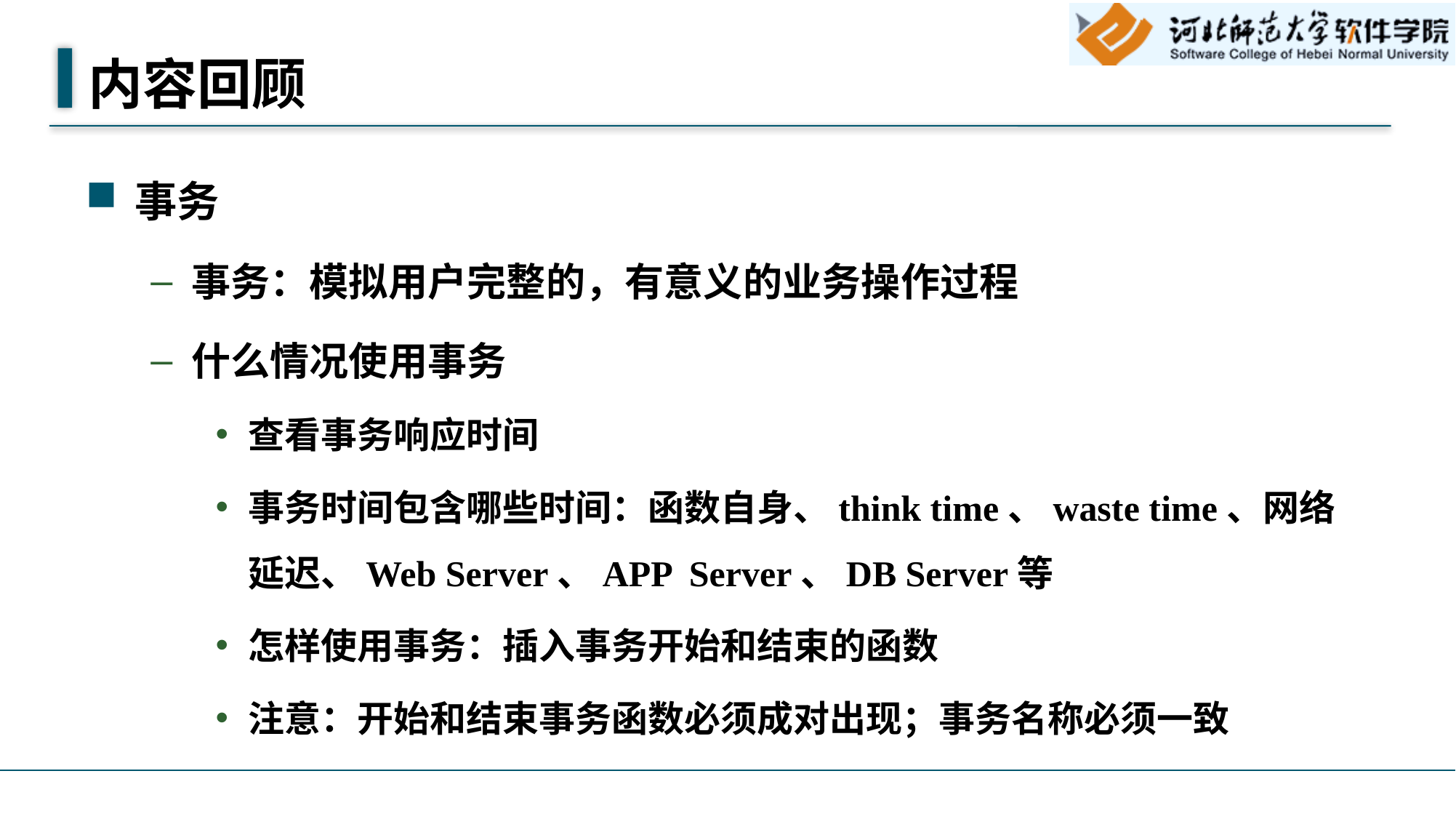

# 内容回顾
事务
事务：模拟用户完整的，有意义的业务操作过程
什么情况使用事务
查看事务响应时间
事务时间包含哪些时间：函数自身、think time、waste time、网络延迟、Web Server、APP  Server、DB Server等
怎样使用事务：插入事务开始和结束的函数
注意：开始和结束事务函数必须成对出现；事务名称必须一致